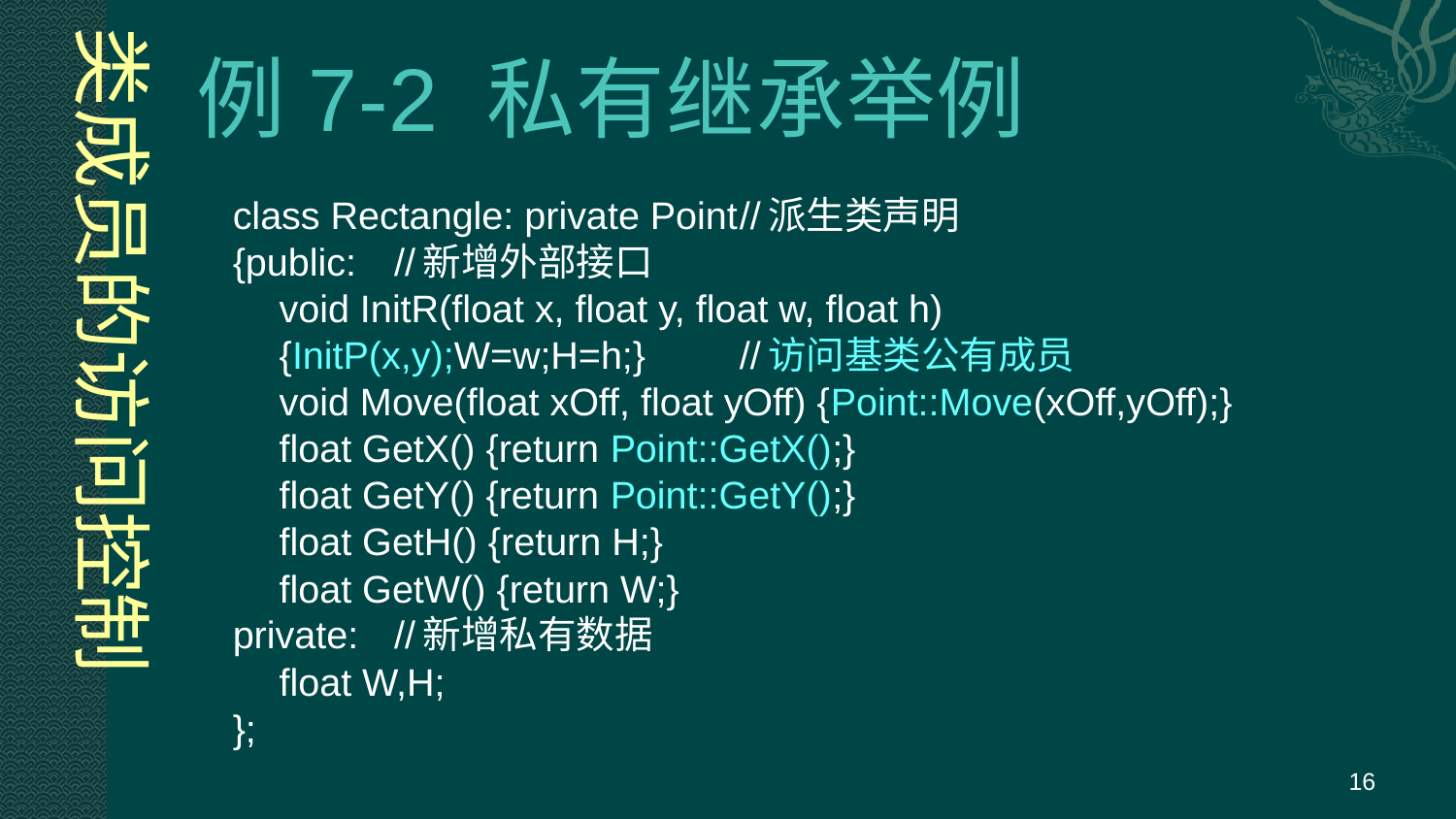

类成员的访问控制
# 例7-2 私有继承举例
class Rectangle: private Point	//派生类声明
{public:	//新增外部接口
	void InitR(float x, float y, float w, float h)
	{InitP(x,y);W=w;H=h;}	//访问基类公有成员
	void Move(float xOff, float yOff) {Point::Move(xOff,yOff);}
	float GetX() {return Point::GetX();}
	float GetY() {return Point::GetY();}
	float GetH() {return H;}
	float GetW() {return W;}
private:	//新增私有数据
	float W,H;
};
16